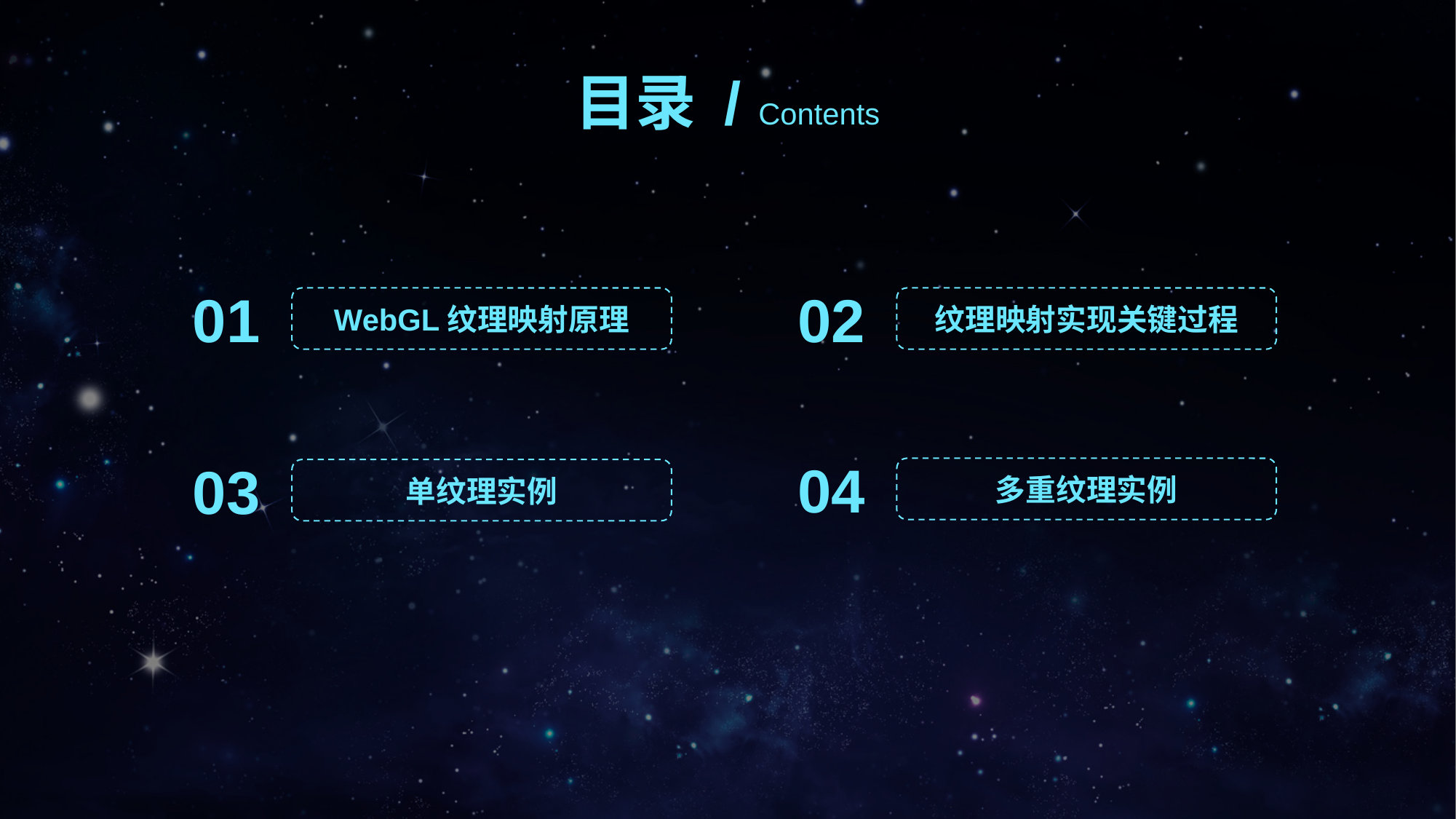

目录 / Contents
01
02
WebGL纹理映射原理
纹理映射实现关键过程
04
03
多重纹理实例
单纹理实例